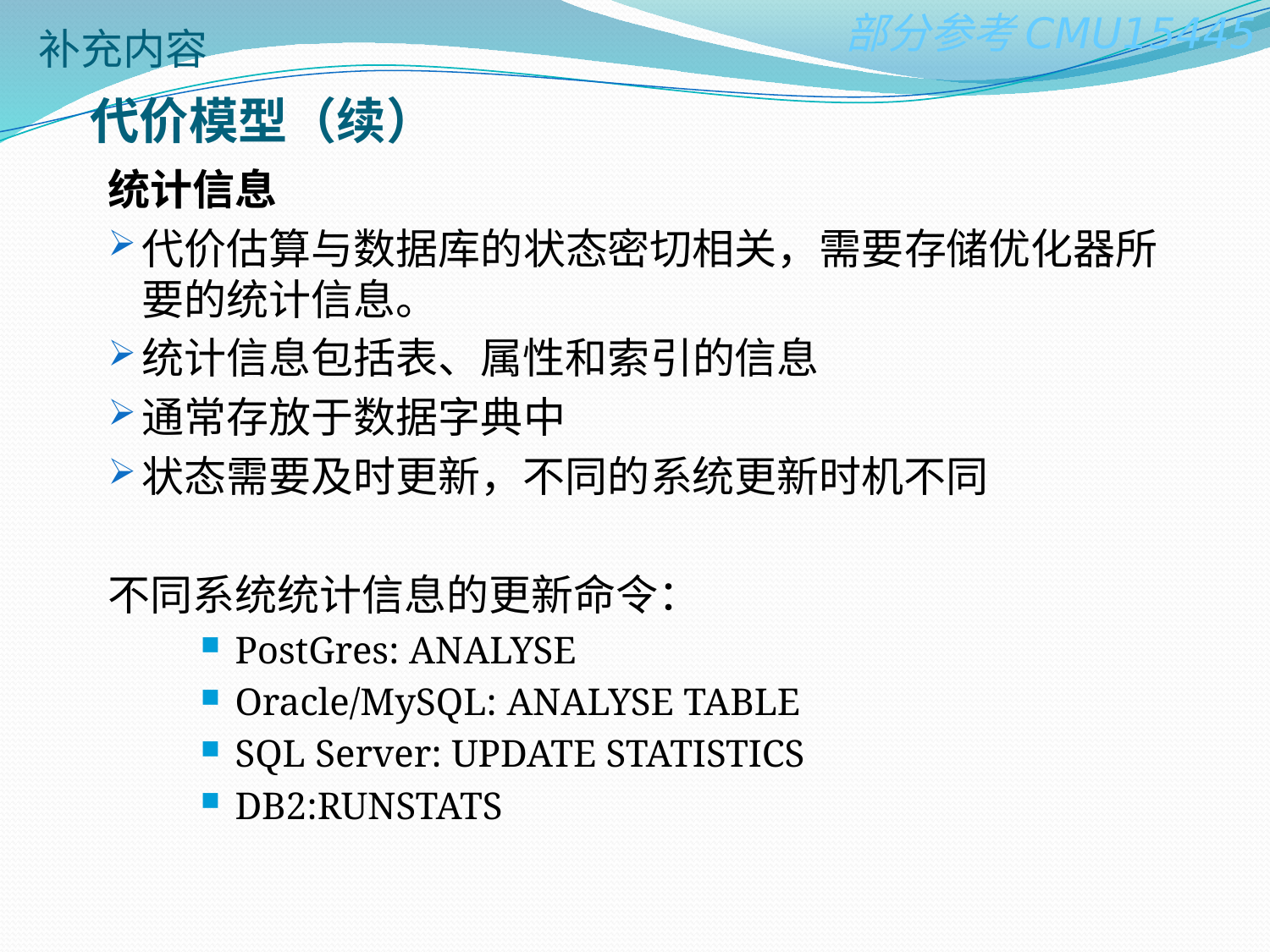

补充内容
代价模型（续）
统计信息
代价估算与数据库的状态密切相关，需要存储优化器所要的统计信息。
统计信息包括表、属性和索引的信息
通常存放于数据字典中
状态需要及时更新，不同的系统更新时机不同

不同系统统计信息的更新命令：
PostGres: ANALYSE
Oracle/MySQL: ANALYSE TABLE
SQL Server: UPDATE STATISTICS
DB2:RUNSTATS